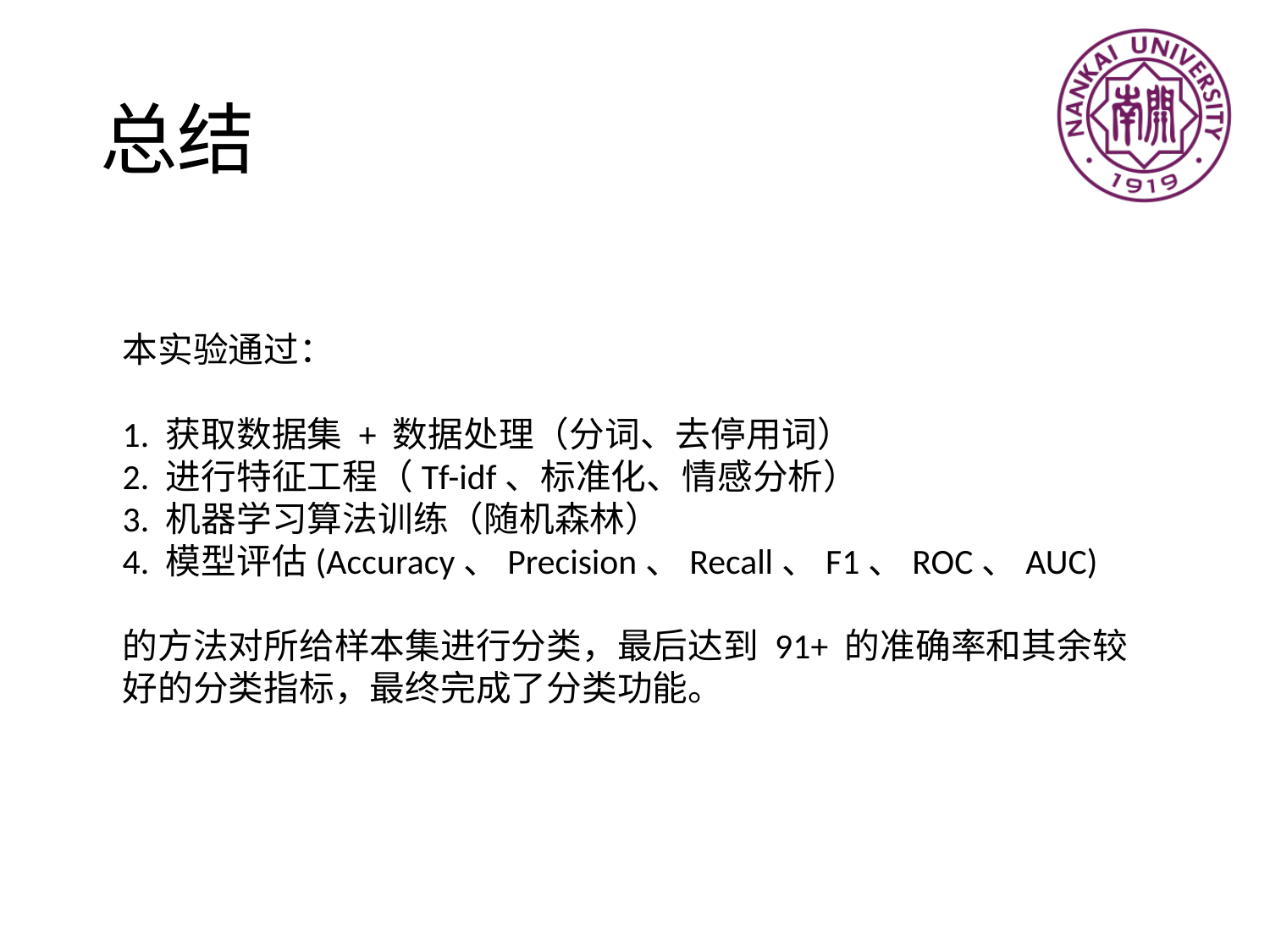

# 总结
本实验通过：

1. 获取数据集 + 数据处理（分词、去停用词）
2. 进行特征工程（Tf-idf、标准化、情感分析）
3. 机器学习算法训练（随机森林）
4. 模型评估(Accuracy、Precision、Recall、F1、ROC、AUC)

的方法对所给样本集进行分类，最后达到 91+ 的准确率和其余较好的分类指标，最终完成了分类功能。
18